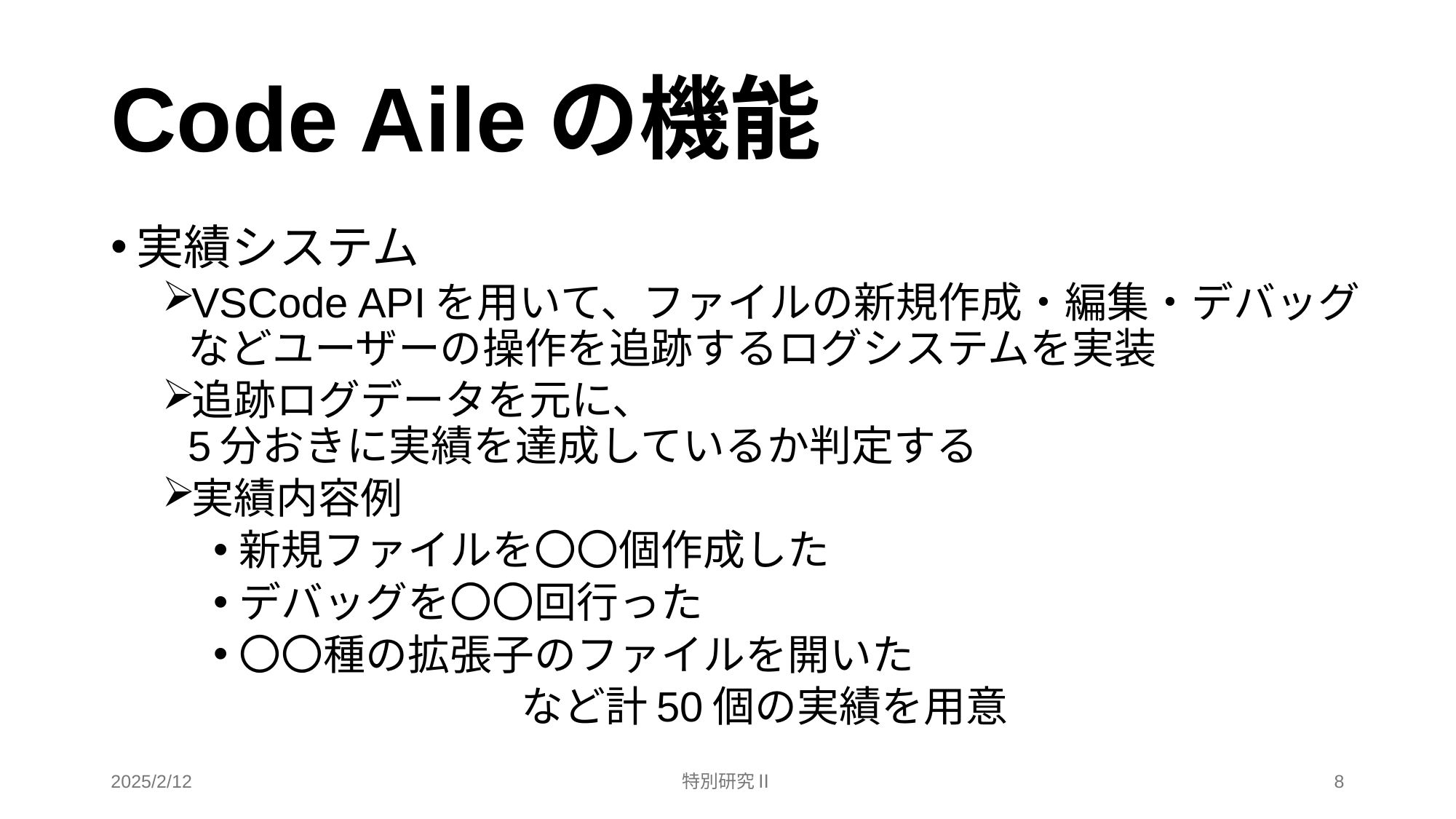

# Code Aileの機能
実績システム
VSCode APIを用いて、ファイルの新規作成・編集・デバッグなどユーザーの操作を追跡するログシステムを実装
追跡ログデータを元に、
5分おきに実績を達成しているか判定する
実績内容例
新規ファイルを〇〇個作成した
デバッグを〇〇回行った
〇〇種の拡張子のファイルを開いた
		など計50個の実績を用意

2025/2/12
特別研究Ⅱ
8